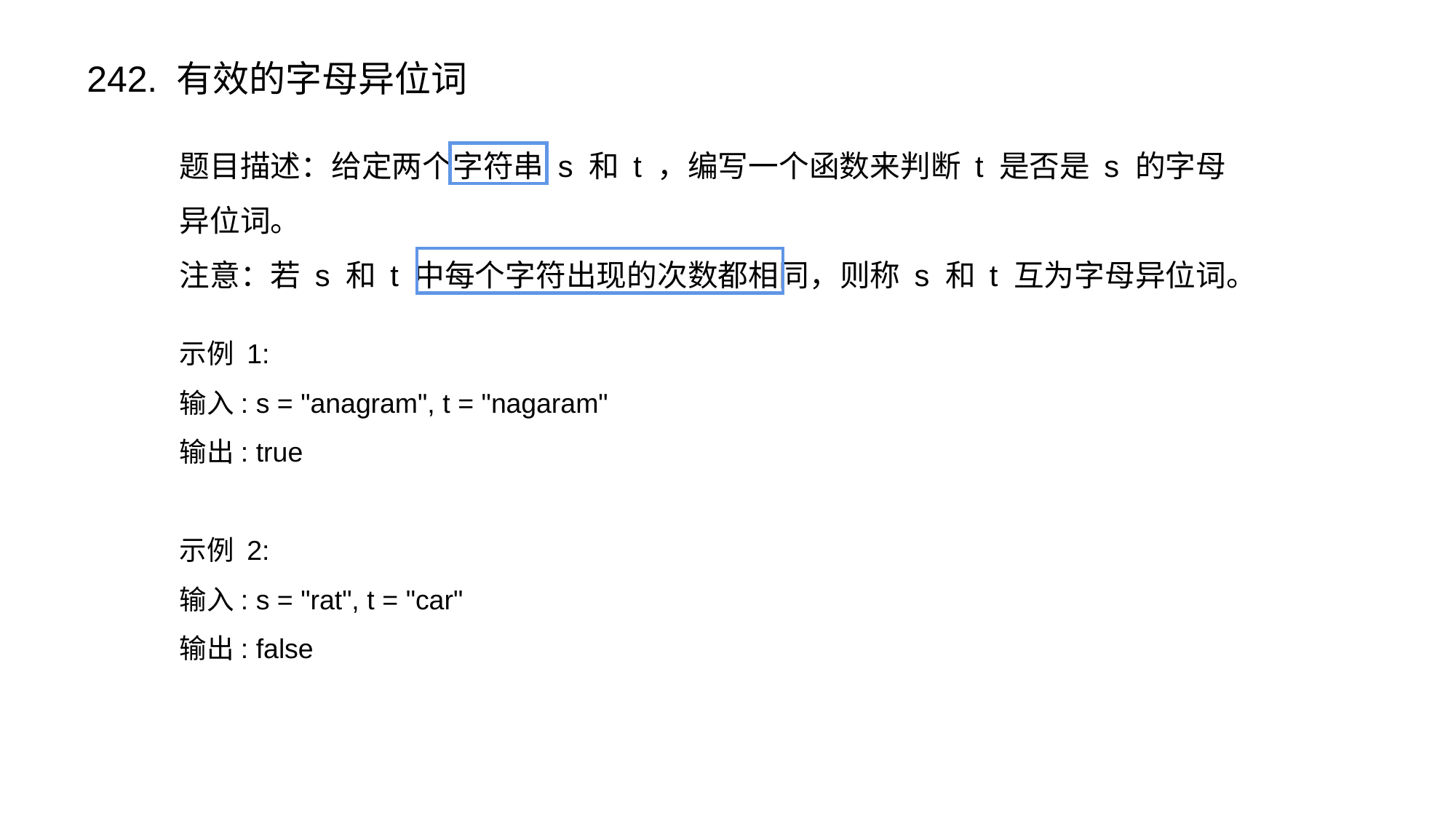

242. 有效的字母异位词
题目描述：给定两个字符串 s 和 t ，编写一个函数来判断 t 是否是 s 的字母异位词。
注意：若 s 和 t 中每个字符出现的次数都相同，则称 s 和 t 互为字母异位词。

示例 1:
输入: s = "anagram", t = "nagaram"
输出: true

示例 2:
输入: s = "rat", t = "car"
输出: false